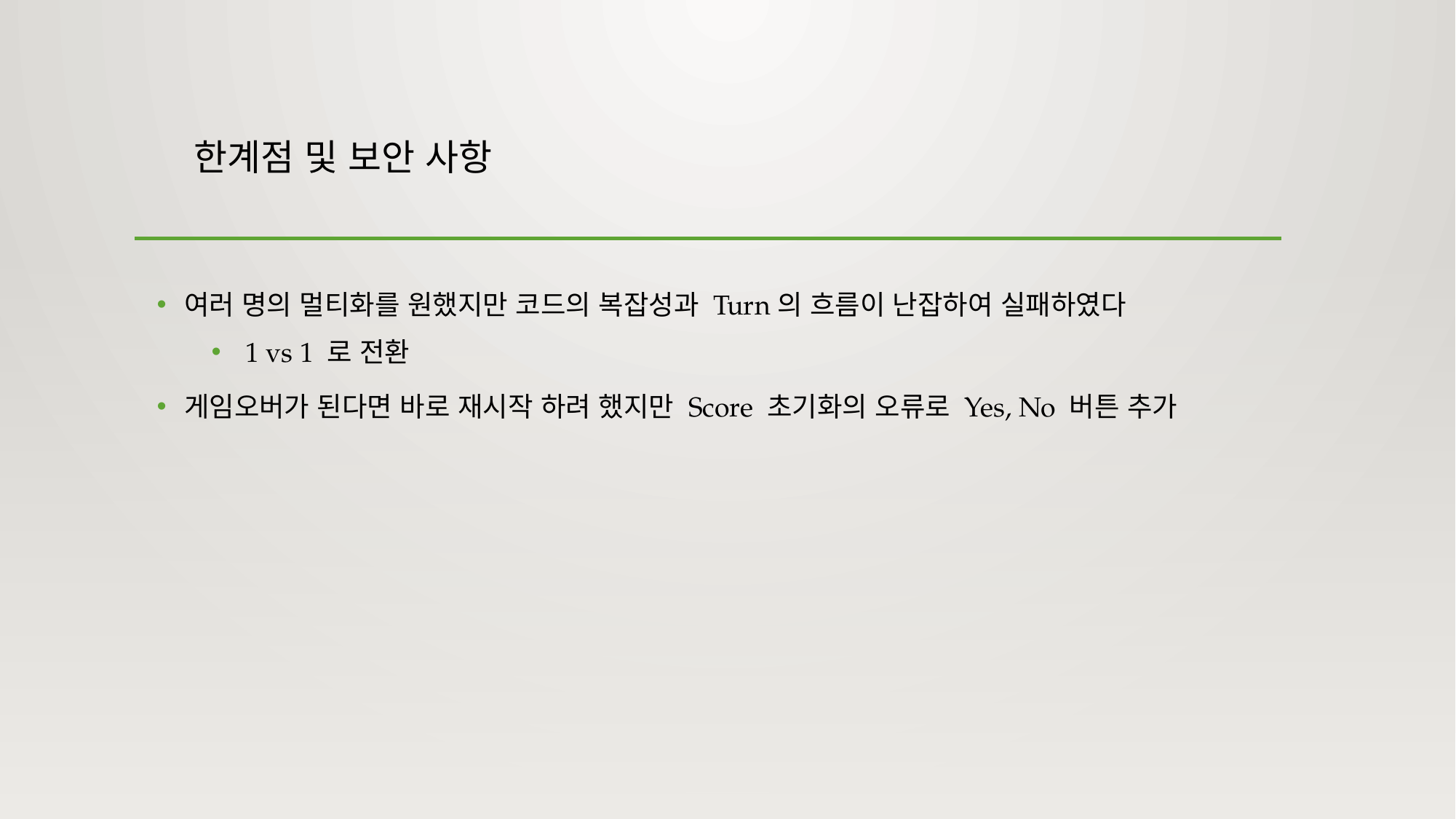

# 한계점 및 보안 사항

여러 명의 멀티화를 원했지만 코드의 복잡성과 Turn의 흐름이 난잡하여 실패하였다
 1 vs 1 로 전환
게임오버가 된다면 바로 재시작 하려 했지만 Score 초기화의 오류로 Yes, No 버튼 추가